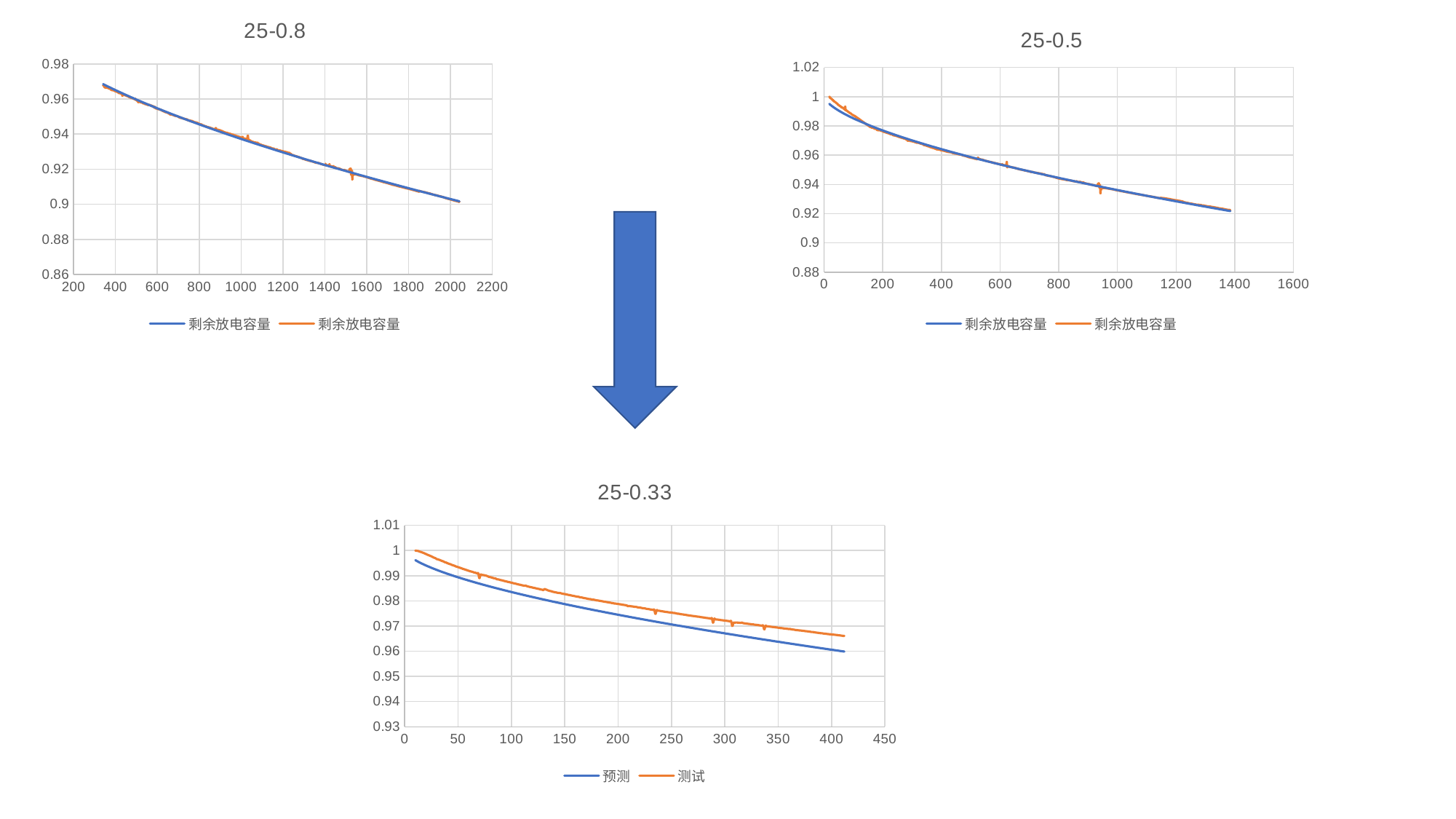

### Chart: 25-0.8

| Category | 剩余放电容量 | 剩余放电容量 |
|---|---|---|

### Chart: 25-0.5

| Category | 剩余放电容量 | 剩余放电容量 |
|---|---|---|

### Chart: 25-0.33

| Category |  |  |
|---|---|---|